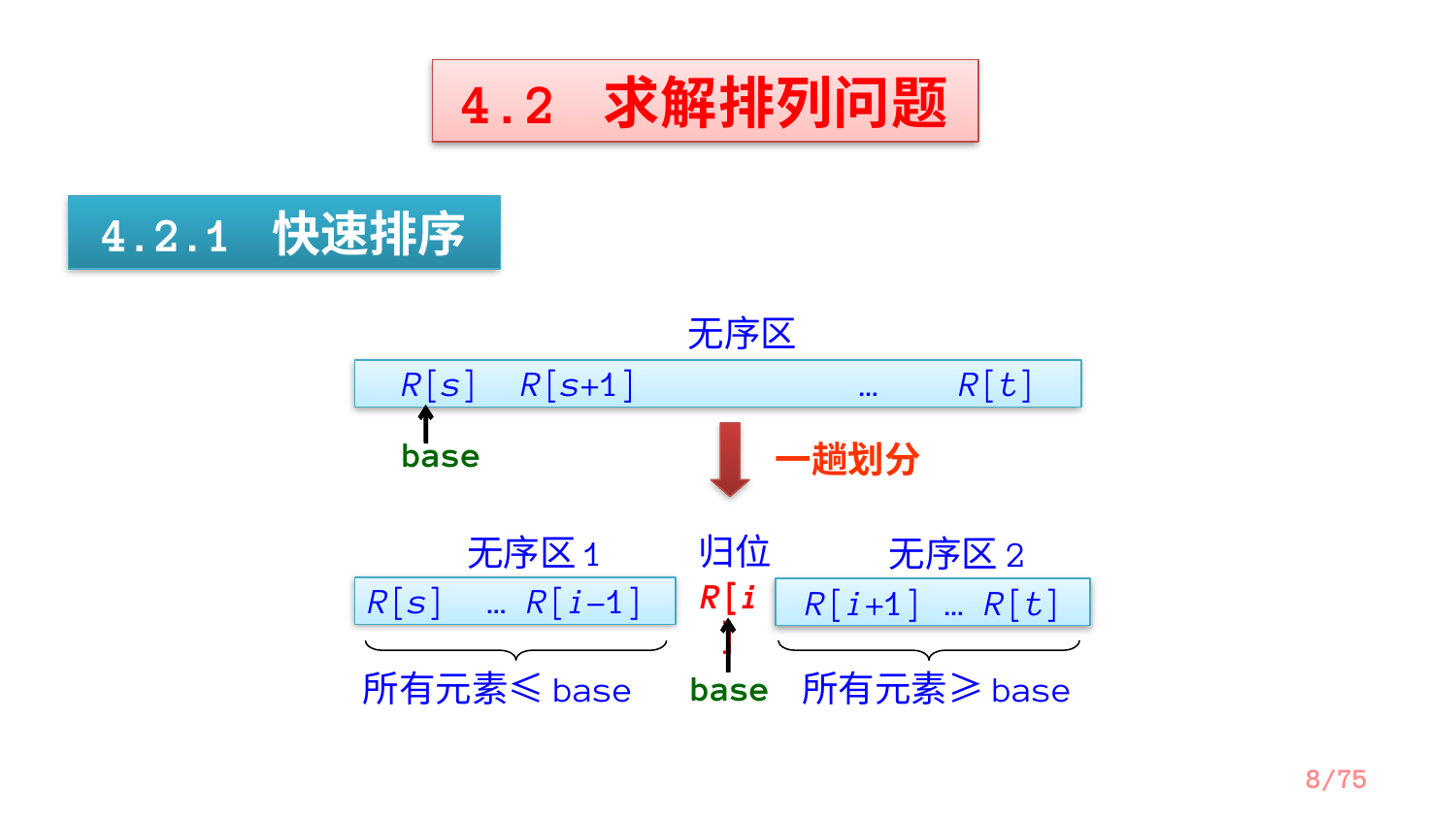

4.2 求解排列问题
4.2.1 快速排序
无序区
R[s]  R[s+1]           …    R[t]

base
一趟划分
归位
无序区1
无序区2

R[s]  … R[i-1]
R[i]
R[i+1] … R[t]

base
所有元素≤base
所有元素≥base
8/75